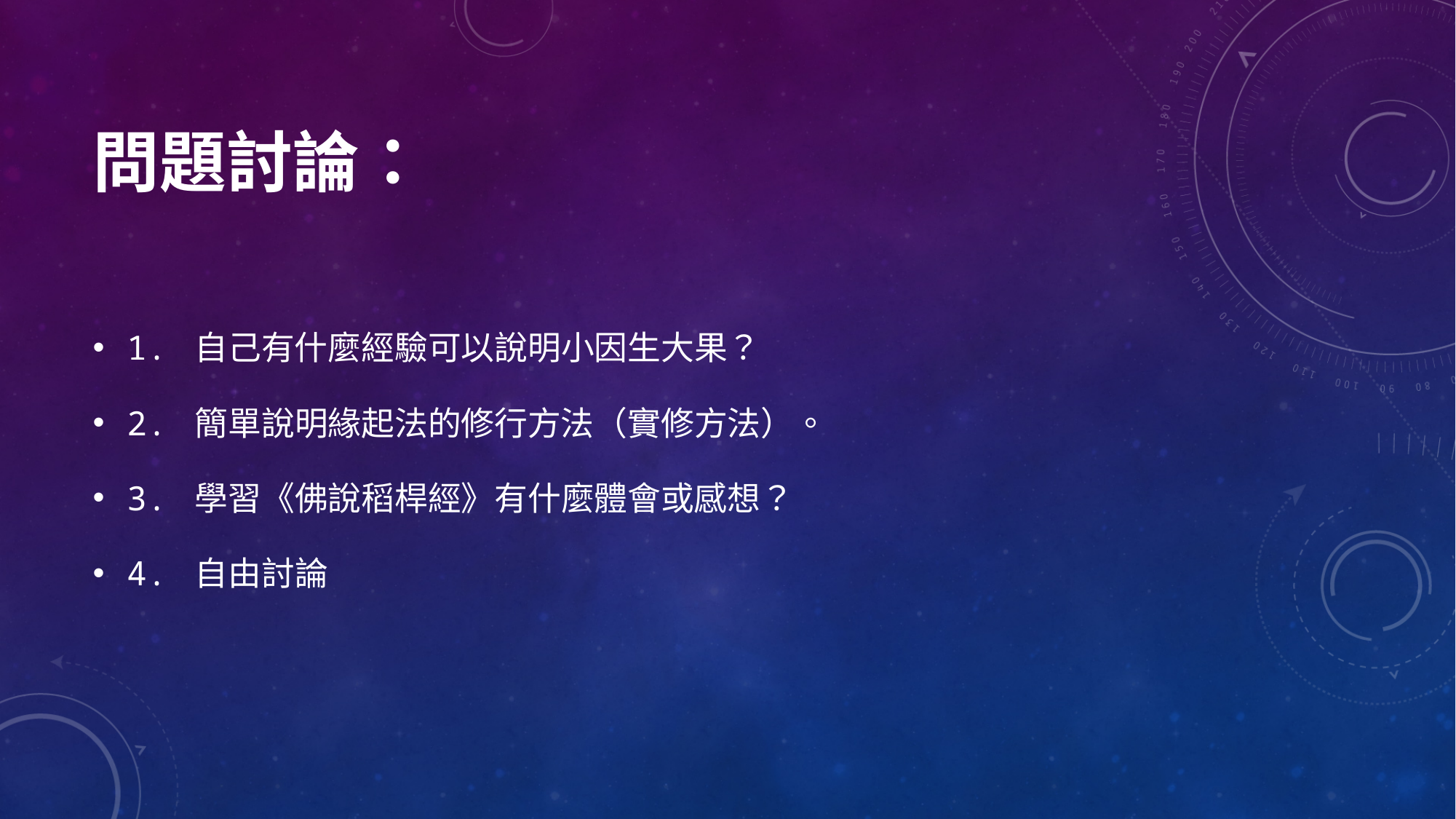

# 問題討論：
1. 自己有什麼經驗可以說明小因生大果？
2. 簡單說明緣起法的修行方法（實修方法）。
3. 學習《佛說稻桿經》有什麼體會或感想？
4. 自由討論